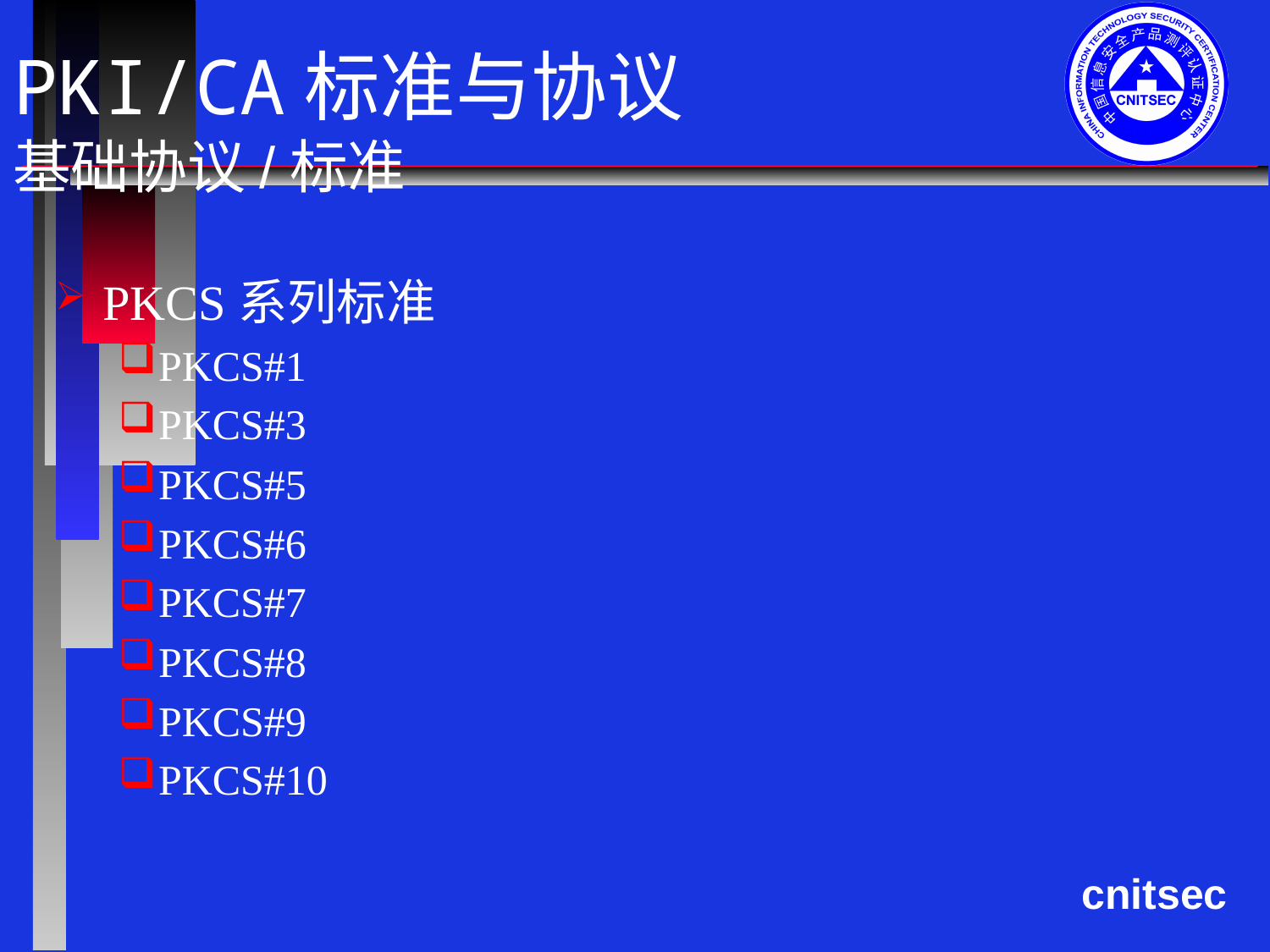

# PKI/CA标准与协议 基础协议/标准
PKCS系列标准
PKCS#1
PKCS#3
PKCS#5
PKCS#6
PKCS#7
PKCS#8
PKCS#9
PKCS#10